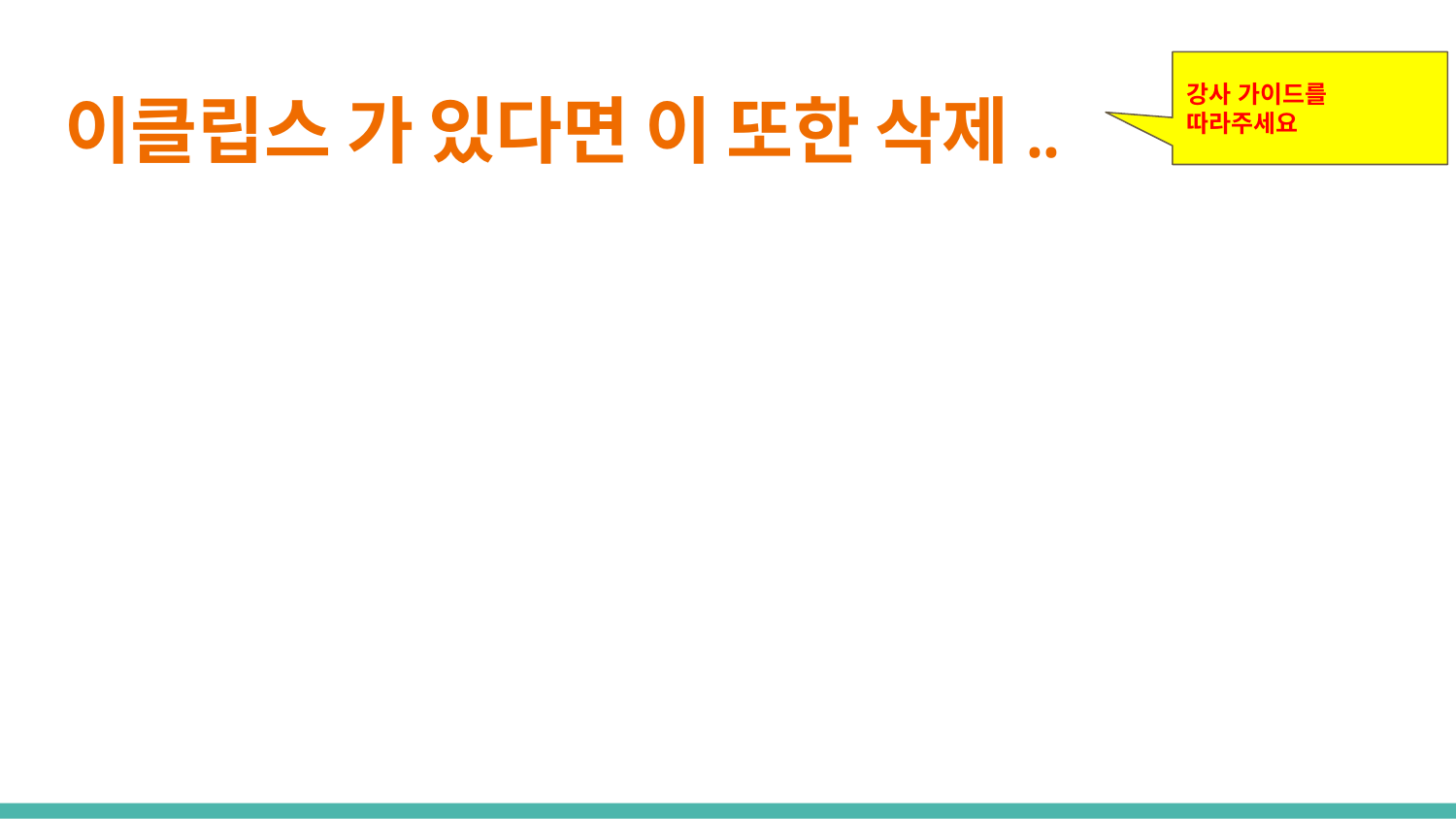

강사 가이드를 따라주세요
# 이클립스 가 있다면 이 또한 삭제..